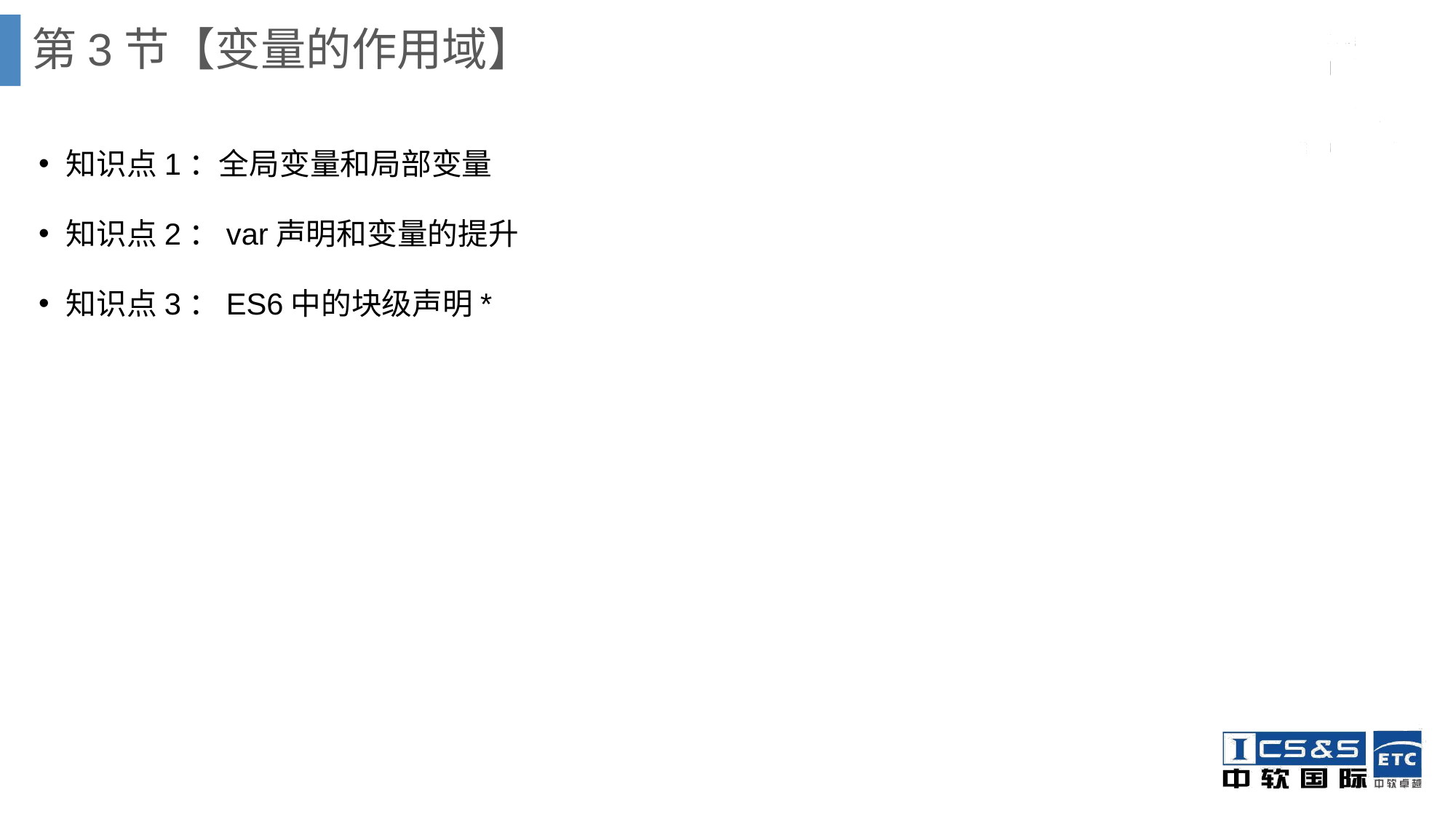

# 第3节【变量的作用域】
知识点1：全局变量和局部变量
知识点2：var声明和变量的提升
知识点3：ES6中的块级声明*